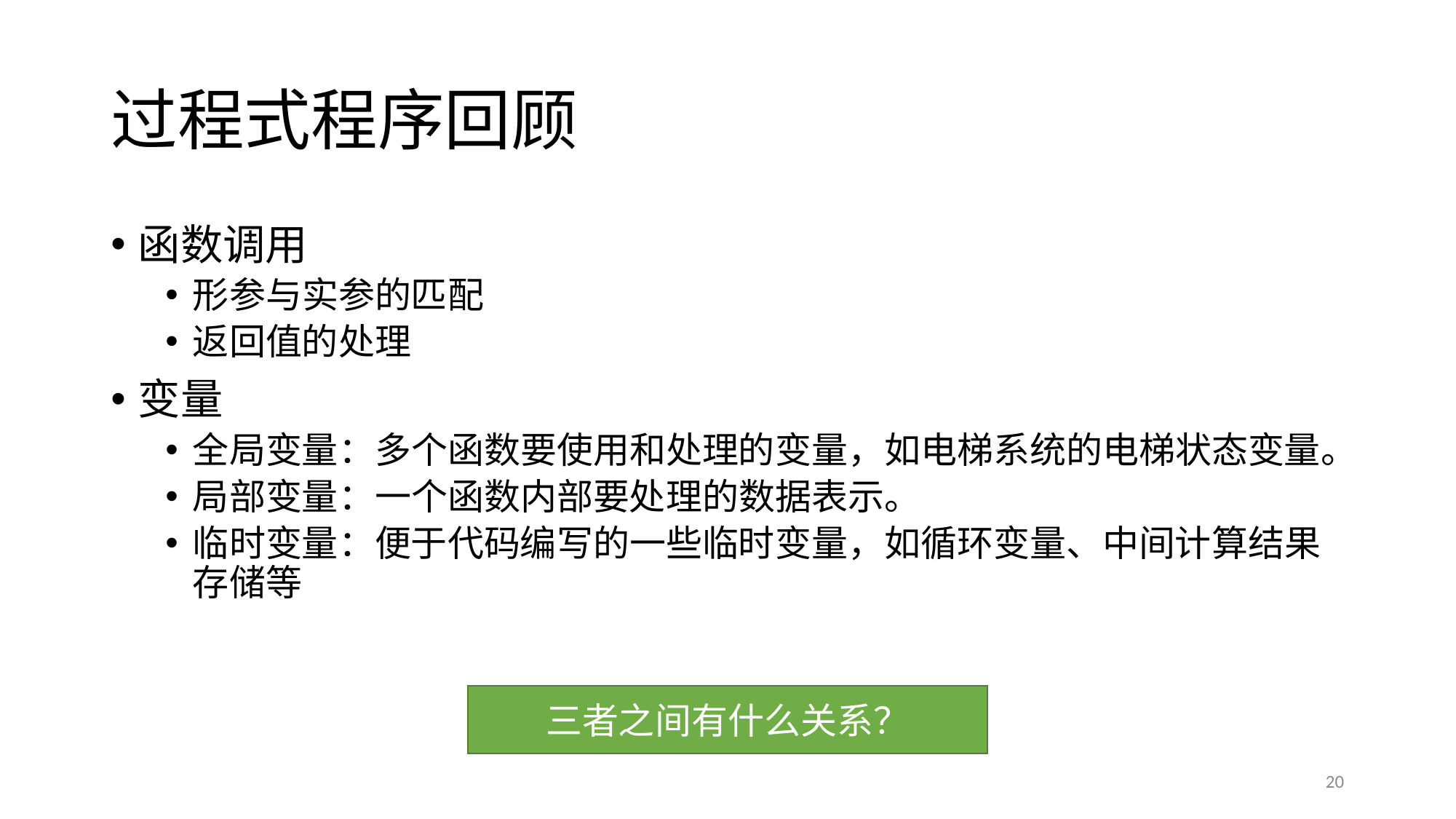

# 过程式程序回顾
函数调用
形参与实参的匹配
返回值的处理
变量
全局变量：多个函数要使用和处理的变量，如电梯系统的电梯状态变量。
局部变量：一个函数内部要处理的数据表示。
临时变量：便于代码编写的一些临时变量，如循环变量、中间计算结果存储等
三者之间有什么关系？
20